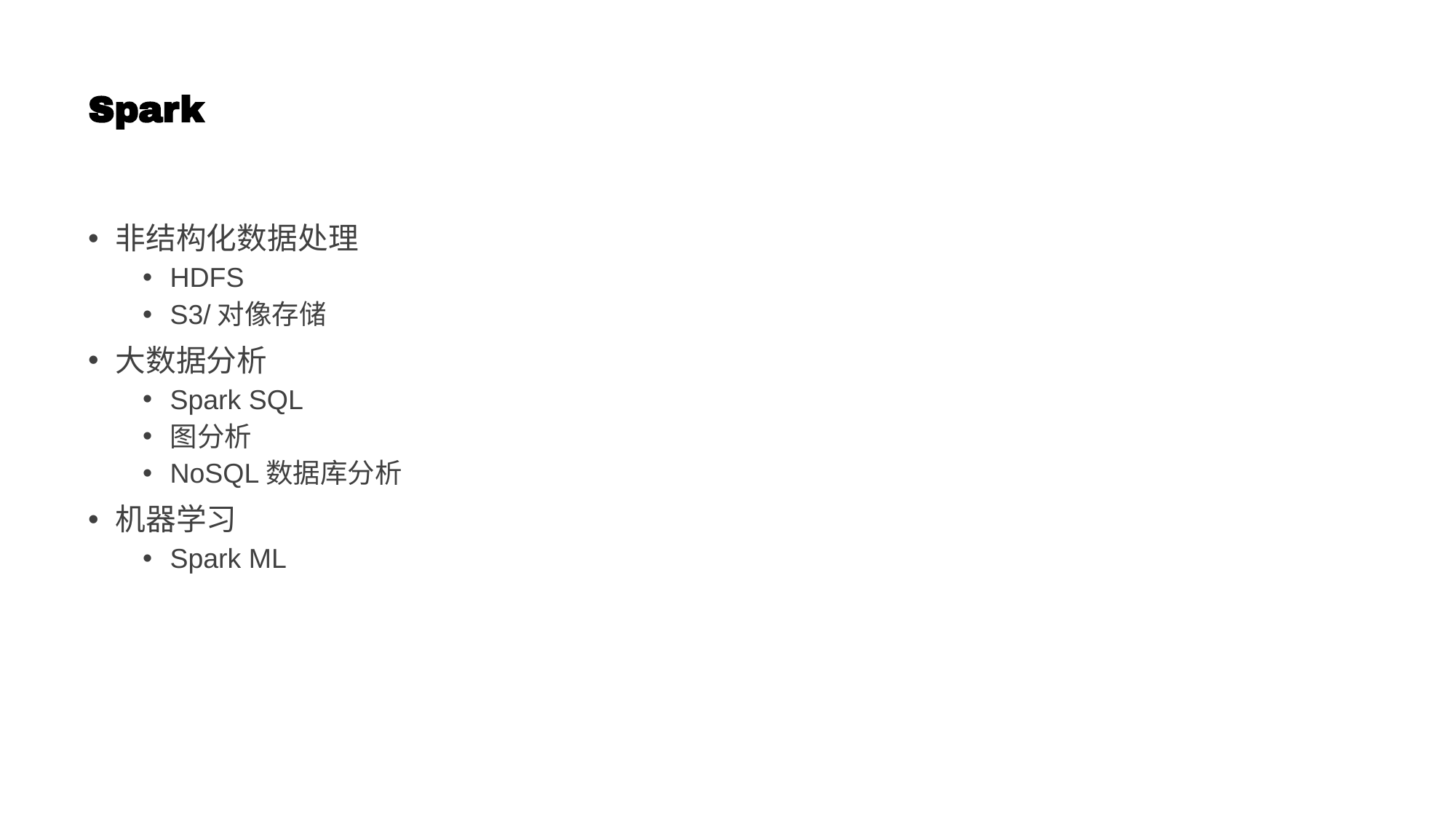

# Spark
非结构化数据处理
HDFS
S3/对像存储
大数据分析
Spark SQL
图分析
NoSQL数据库分析
机器学习
Spark ML